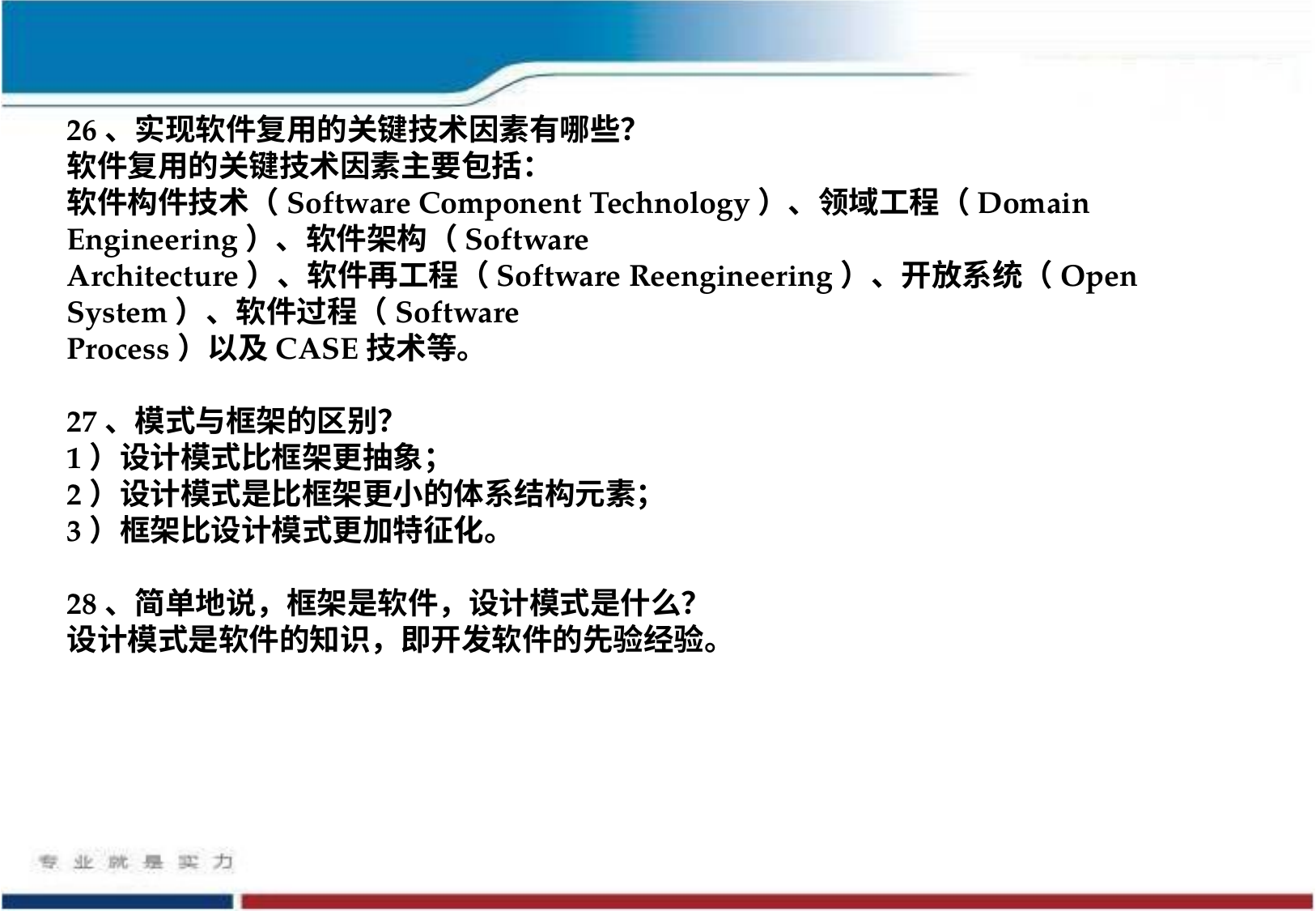

26、实现软件复用的关键技术因素有哪些？
软件复用的关键技术因素主要包括：
软件构件技术（Software Component Technology）、领域工程（Domain Engineering）、软件架构（Software
Architecture）、软件再工程（Software Reengineering）、开放系统（Open System）、软件过程（Software
Process）以及CASE技术等。

27、模式与框架的区别？
1）设计模式比框架更抽象；
2）设计模式是比框架更小的体系结构元素；
3）框架比设计模式更加特征化。

28、简单地说，框架是软件，设计模式是什么？
设计模式是软件的知识，即开发软件的先验经验。